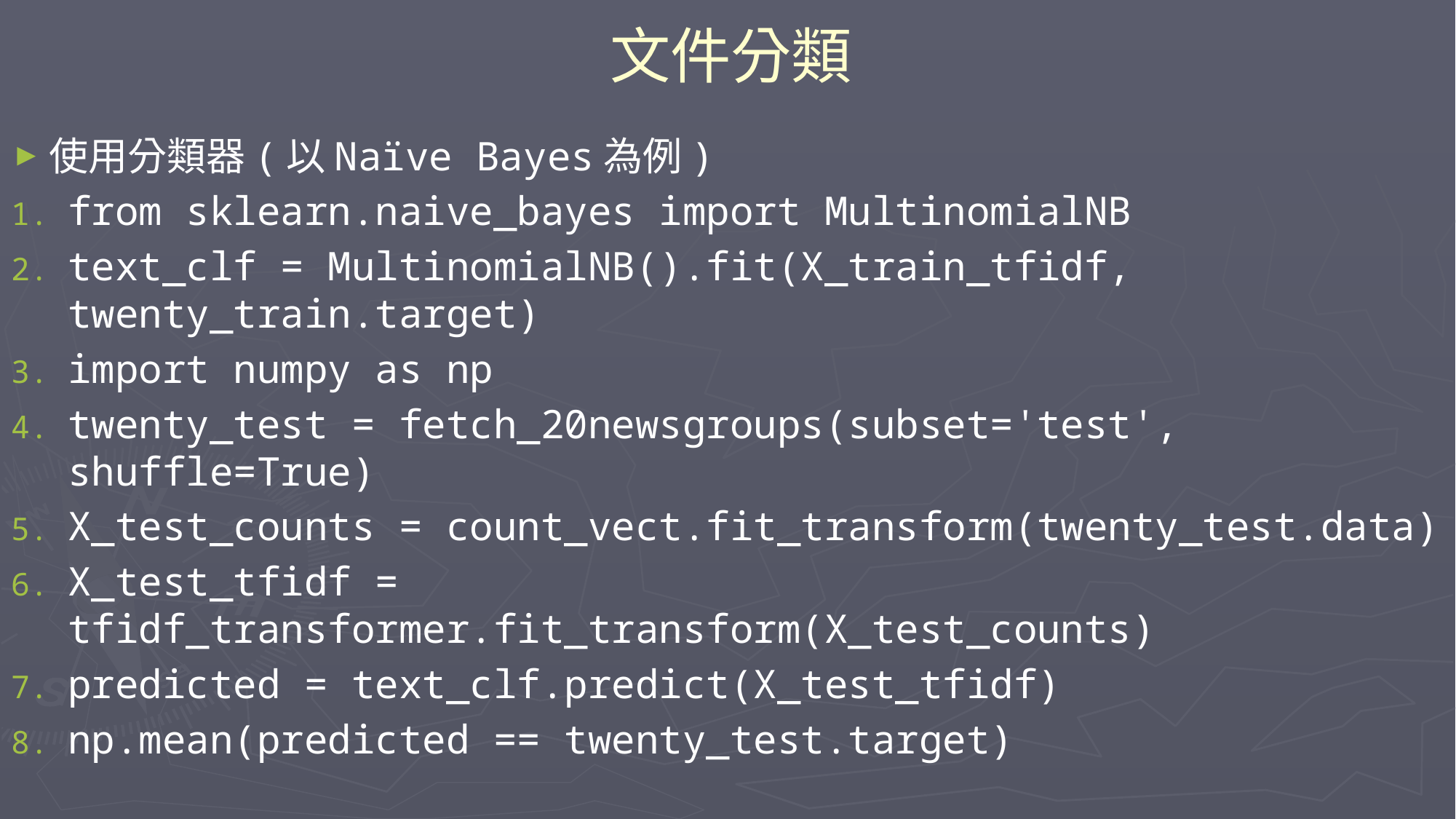

# 文件分類
使用分類器(以Naïve Bayes為例)
from sklearn.naive_bayes import MultinomialNB
text_clf = MultinomialNB().fit(X_train_tfidf, twenty_train.target)
import numpy as np
twenty_test = fetch_20newsgroups(subset='test', shuffle=True)
X_test_counts = count_vect.fit_transform(twenty_test.data)
X_test_tfidf = tfidf_transformer.fit_transform(X_test_counts)
predicted = text_clf.predict(X_test_tfidf)
np.mean(predicted == twenty_test.target)